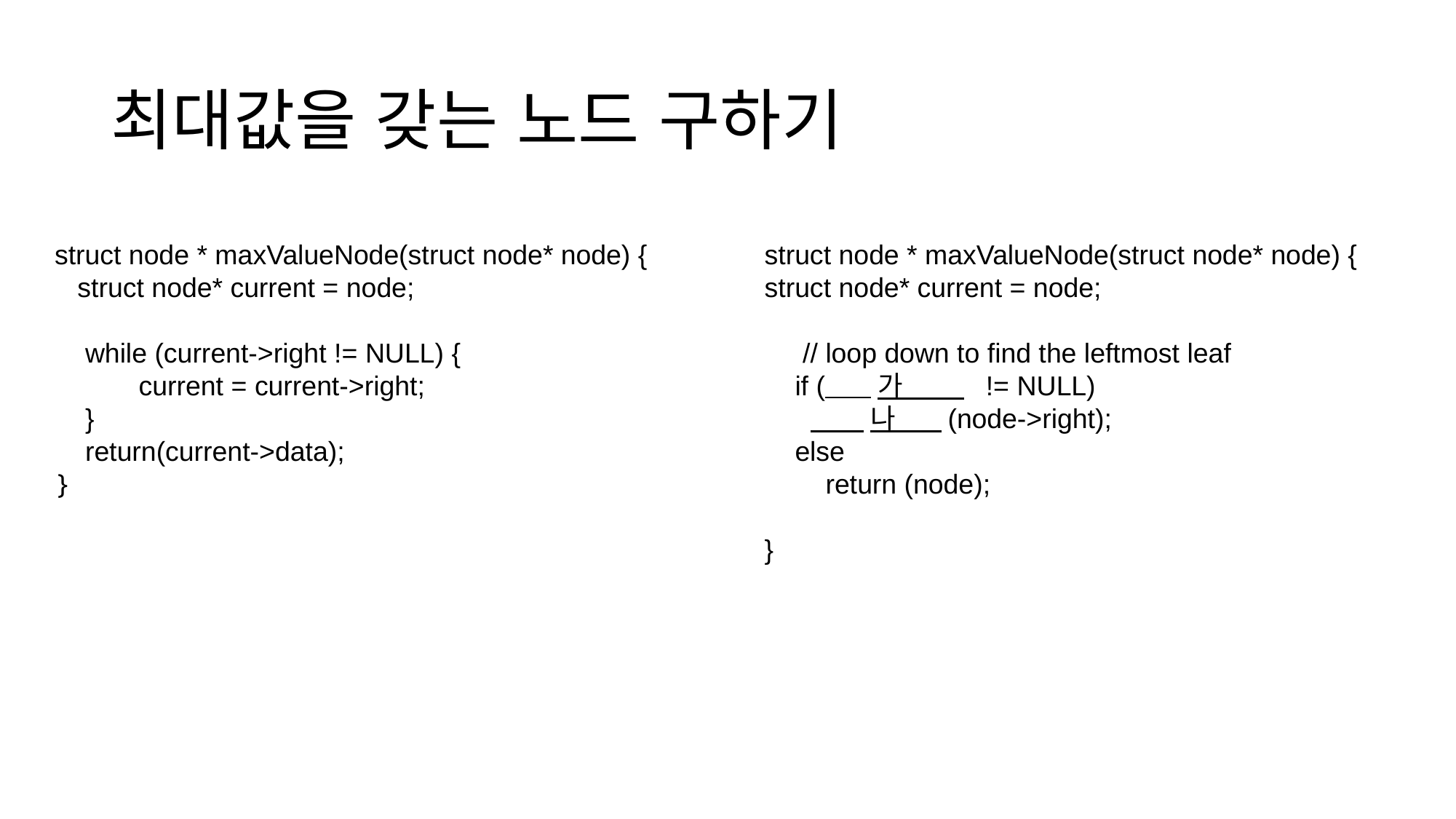

# 최대값을 갖는 노드 구하기
struct node * maxValueNode(struct node* node) {
   struct node* current = node;

    while (current->right != NULL) {
           current = current->right;
    }
    return(current->data);
}
struct node * maxValueNode(struct node* node) {
struct node* current = node;

     // loop down to find the leftmost leaf
    if (      가          != NULL)
             나      (node->right);
    else
        return (node);

}